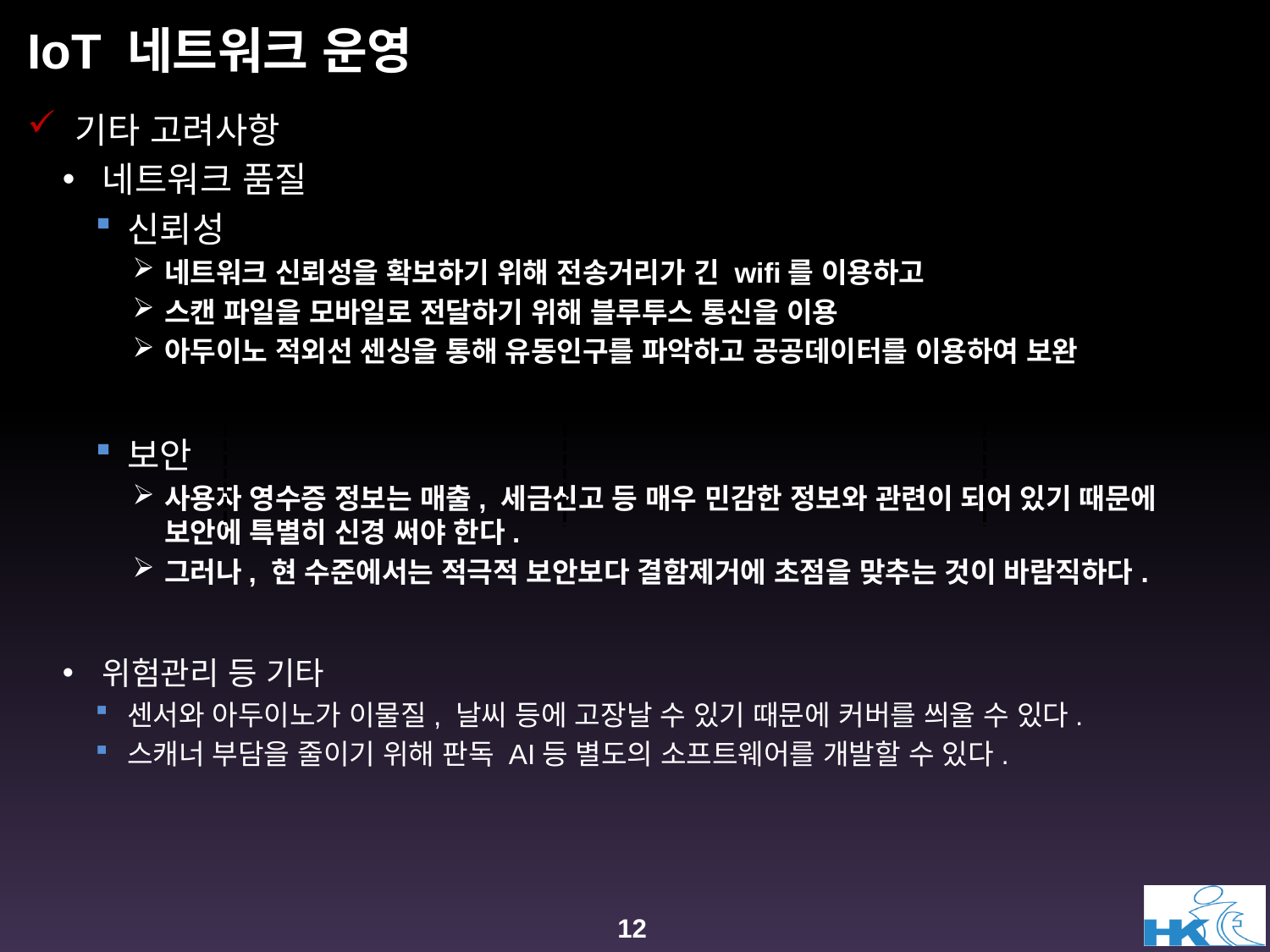

# IoT 네트워크 운영
기타 고려사항
네트워크 품질
신뢰성
네트워크 신뢰성을 확보하기 위해 전송거리가 긴 wifi를 이용하고
스캔 파일을 모바일로 전달하기 위해 블루투스 통신을 이용
아두이노 적외선 센싱을 통해 유동인구를 파악하고 공공데이터를 이용하여 보완

보안
사용자 영수증 정보는 매출, 세금신고 등 매우 민감한 정보와 관련이 되어 있기 때문에 보안에 특별히 신경 써야 한다.
그러나, 현 수준에서는 적극적 보안보다 결함제거에 초점을 맞추는 것이 바람직하다.

위험관리 등 기타
센서와 아두이노가 이물질, 날씨 등에 고장날 수 있기 때문에 커버를 씌울 수 있다.
스캐너 부담을 줄이기 위해 판독 AI등 별도의 소프트웨어를 개발할 수 있다.

12